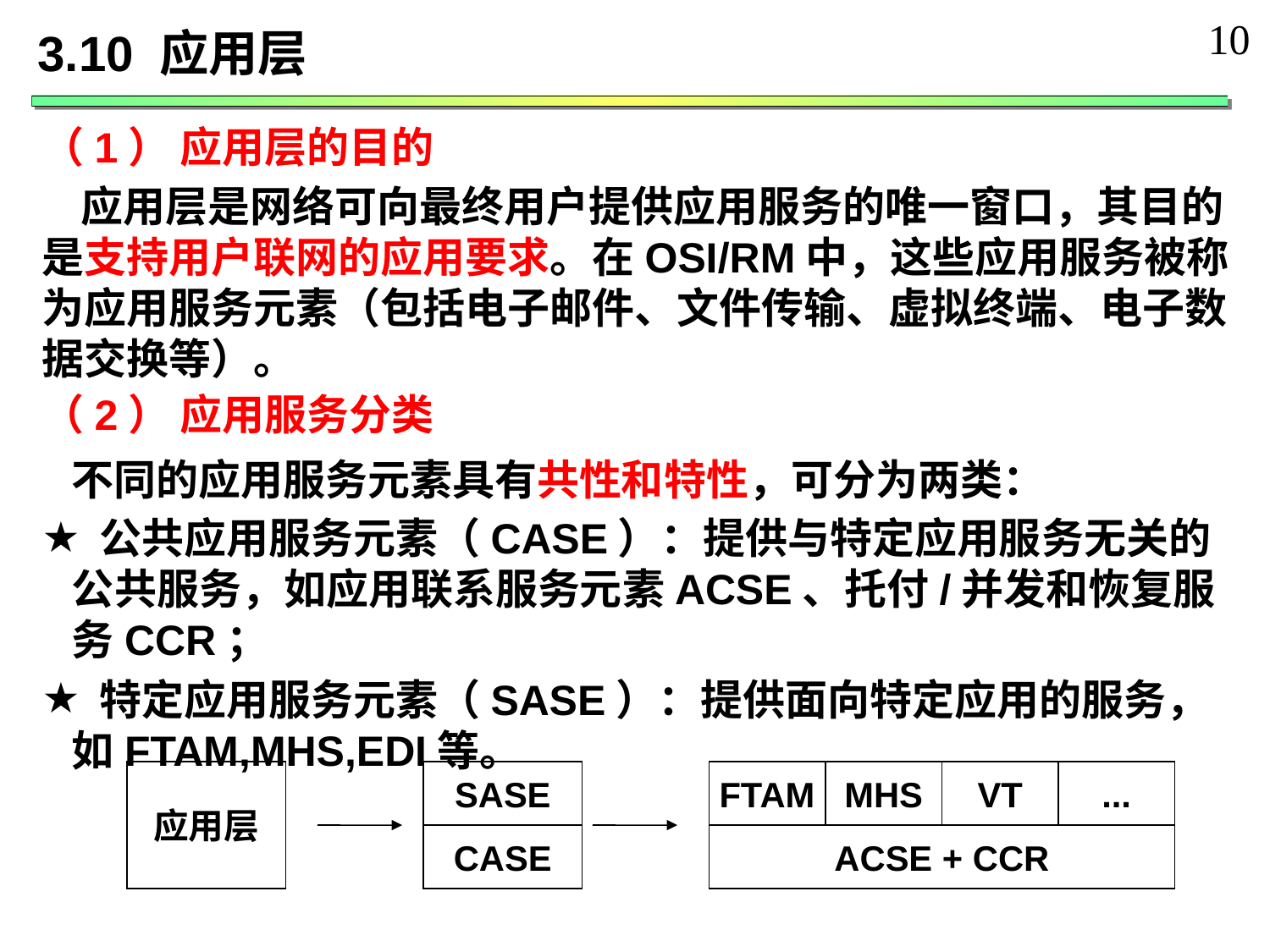

10
3.10 应用层

（1） 应用层的目的
   应用层是网络可向最终用户提供应用服务的唯一窗口，其目的是支持用户联网的应用要求。在OSI/RM中，这些应用服务被称为应用服务元素（包括电子邮件、文件传输、虚拟终端、电子数据交换等）。
（2） 应用服务分类
  不同的应用服务元素具有共性和特性，可分为两类：
 公共应用服务元素（CASE）：提供与特定应用服务无关的公共服务，如应用联系服务元素ACSE、托付/并发和恢复服务CCR；
 特定应用服务元素（SASE）：提供面向特定应用的服务，如FTAM,MHS,EDI等。
应用层
SASE
FTAM
MHS
VT
...

CASE

ACSE + CCR